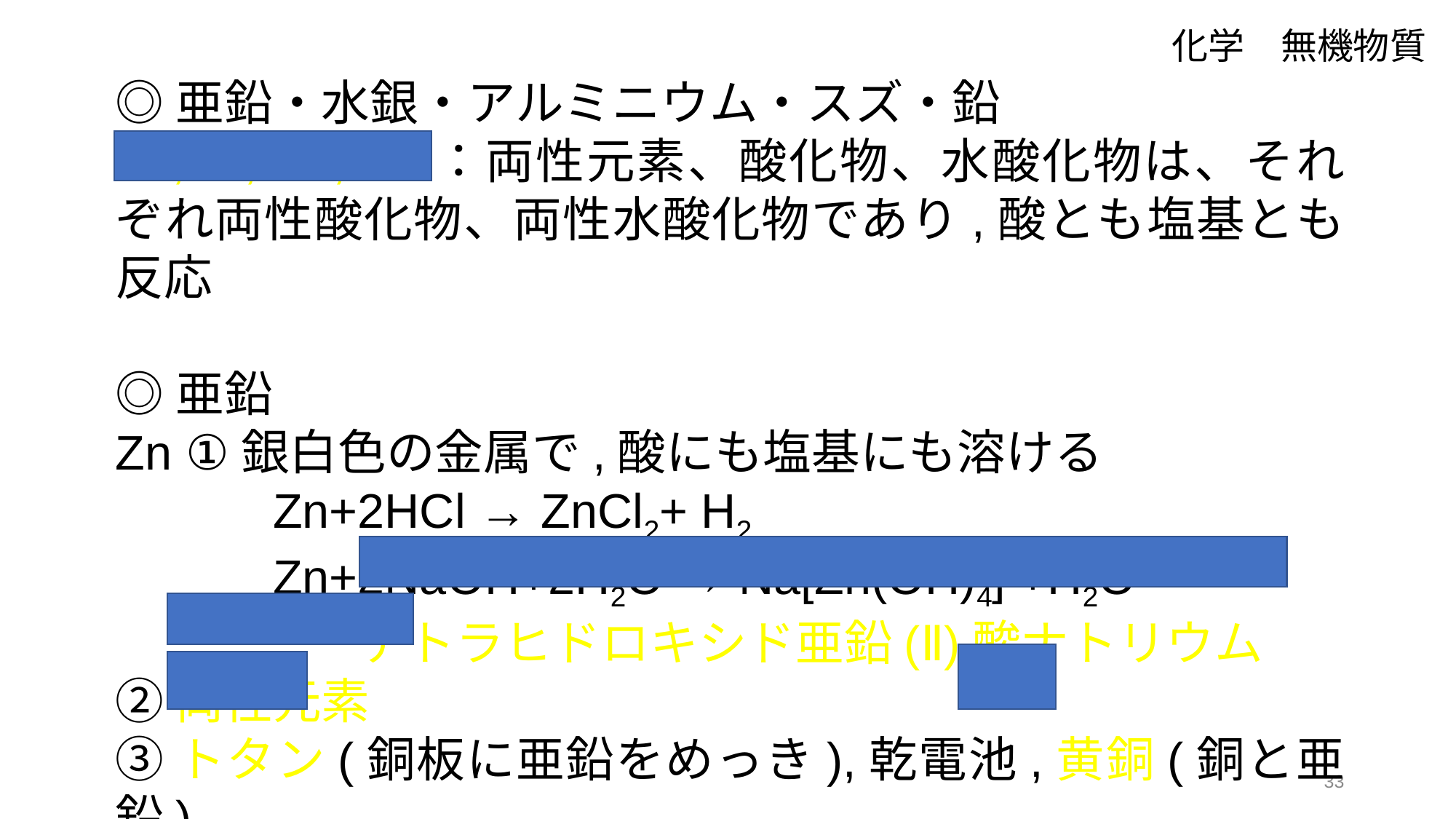

化学　無機物質
◎亜鉛・水銀・アルミニウム・スズ・鉛
Zn, AI, Sn, Pb：両性元素、酸化物、水酸化物は、それぞれ両性酸化物、両性水酸化物であり,酸とも塩基とも反応

◎亜鉛
Zn ①銀白色の金属で,酸にも塩基にも溶ける
　　　Zn+2HCl → ZnCl2+ H2
　　　Zn+2NaOH+2H2O → Na[Zn(OH)4] +H2O
　　　　　テトラヒドロキシド亜鉛(Ⅱ)酸ナトリウム
②両性元素
③トタン(銅板に亜鉛をめっき),乾電池,黄銅(銅と亜鉛)

33